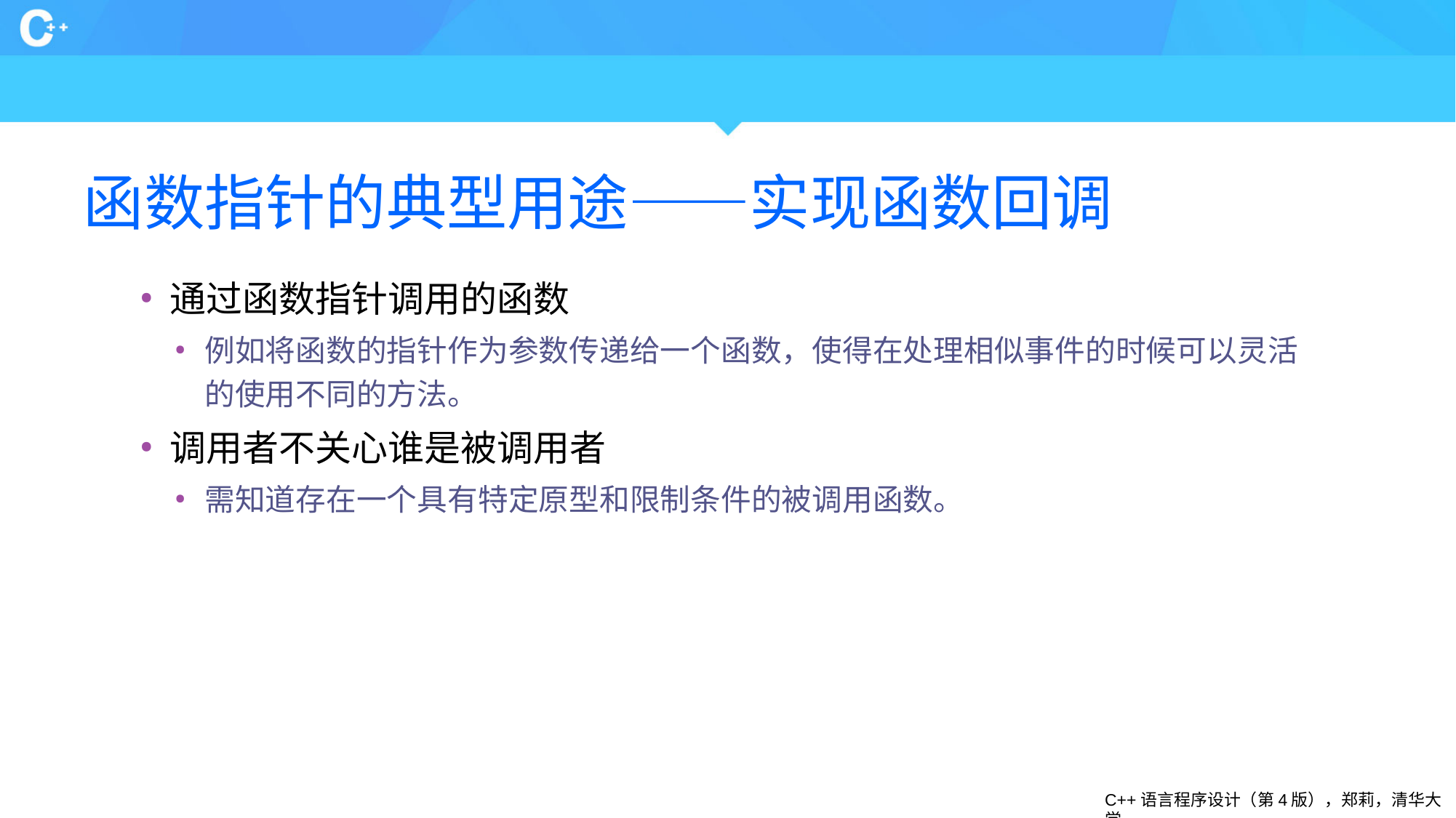

# 函数指针的典型用途——实现函数回调
通过函数指针调用的函数
例如将函数的指针作为参数传递给一个函数，使得在处理相似事件的时候可以灵活的使用不同的方法。
调用者不关心谁是被调用者
需知道存在一个具有特定原型和限制条件的被调用函数。